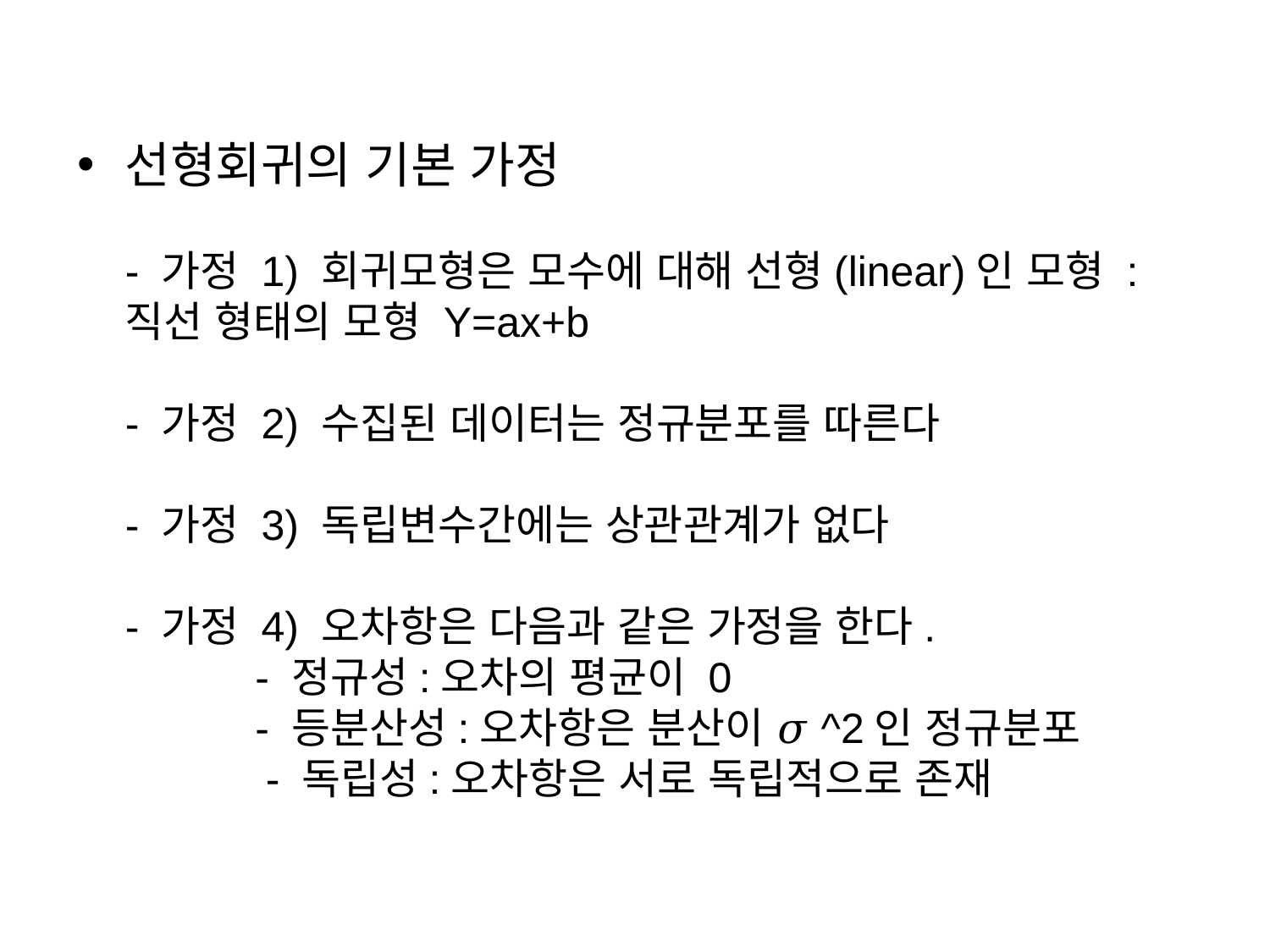

선형회귀의 기본 가정
- 가정 1) 회귀모형은 모수에 대해 선형(linear)인 모형 : 직선 형태의 모형 Y=ax+b
- 가정 2) 수집된 데이터는 정규분포를 따른다
- 가정 3) 독립변수간에는 상관관계가 없다
- 가정 4) 오차항은 다음과 같은 가정을 한다.
           - 정규성:오차의 평균이 0
           - 등분산성:오차항은 분산이 𝜎^2인 정규분포
           - 독립성:오차항은 서로 독립적으로 존재